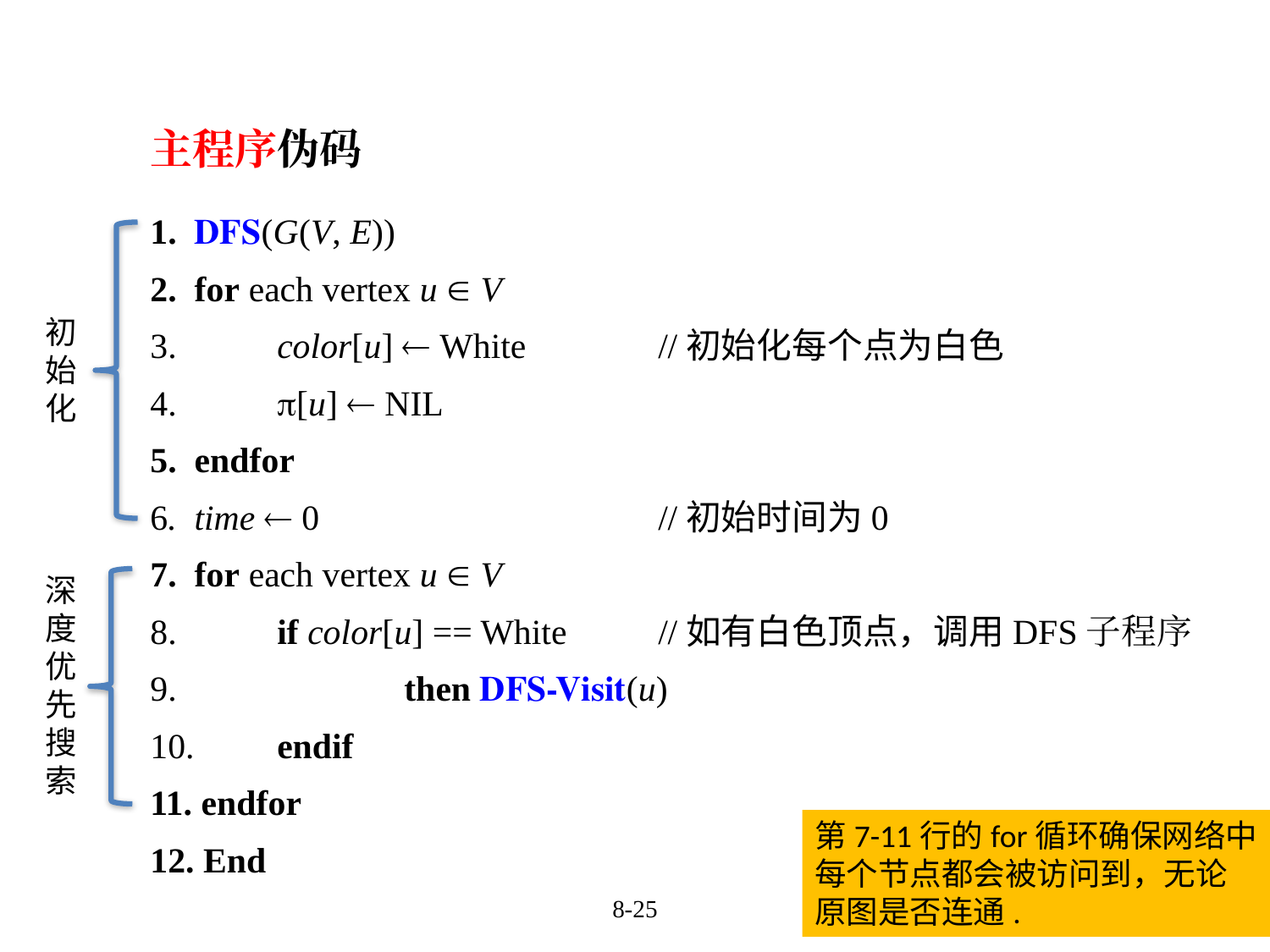

主程序伪码
1.  DFS(G(V, E))
2.  for each vertex u ∈ V
3. 	color[u] ← White 	//初始化每个点为白色
4. 	π[u] ← Nil
5.  endfor
6.  time ← 0			//初始时间为0
7.  for each vertex u ∈ V
8. 	if color[u] == White 	//如有白色顶点，调用DFS子程序
9. 		then DFS-Visit(u)
10. 	endif
11. endfor
12. End

初
始
化
深
度
优
先
搜
索

第7-11行的for循环确保网络中
每个节点都会被访问到，无论
原图是否连通.
8-25